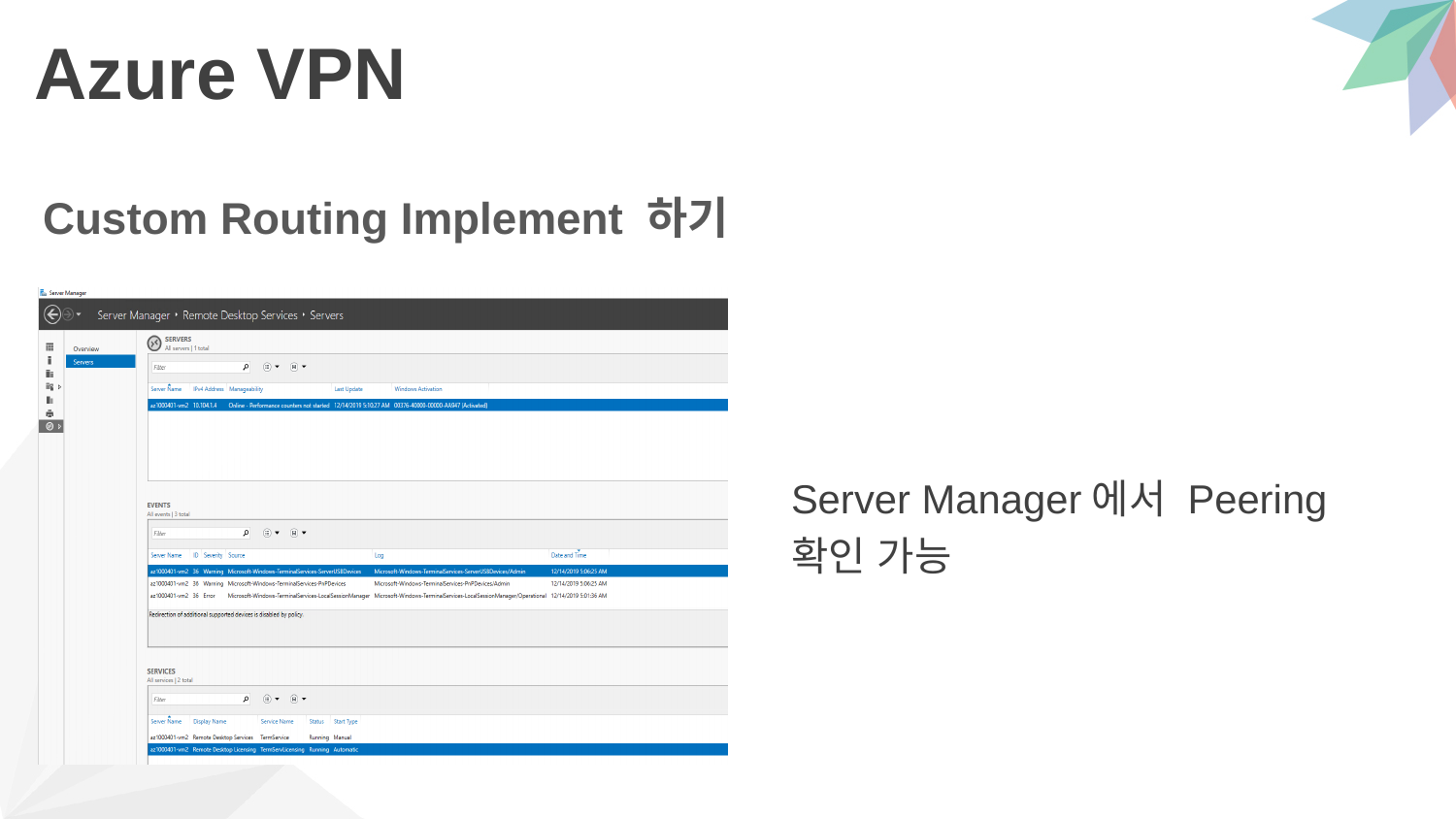

# Azure VPN
Custom Routing Implement 하기

Server Manager에서 Peering
확인 가능